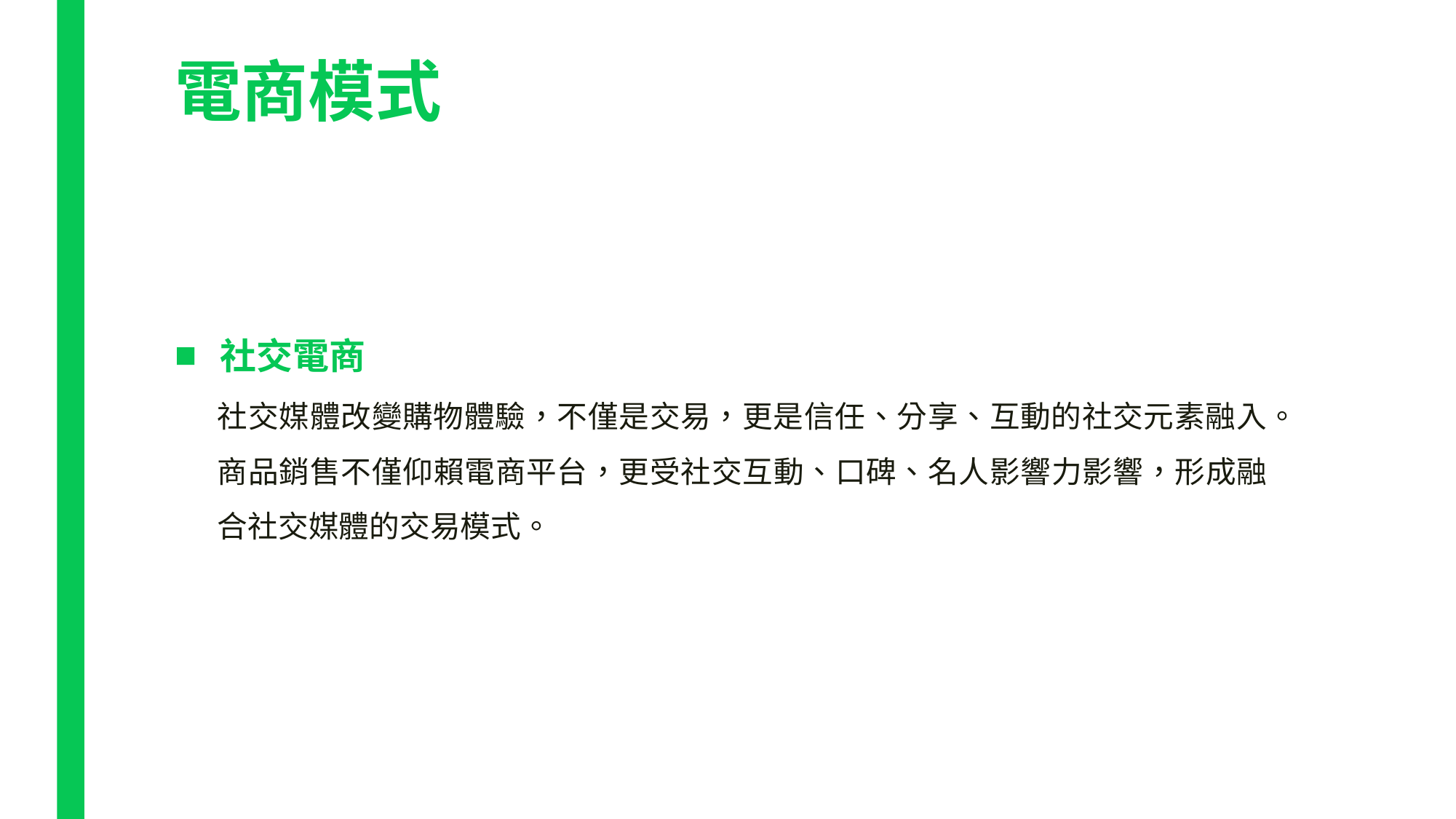

# 電商模式
社交電商
社交媒體改變購物體驗，不僅是交易，更是信任、分享、互動的社交元素融入。商品銷售不僅仰賴電商平台，更受社交互動、口碑、名人影響力影響，形成融合社交媒體的交易模式。